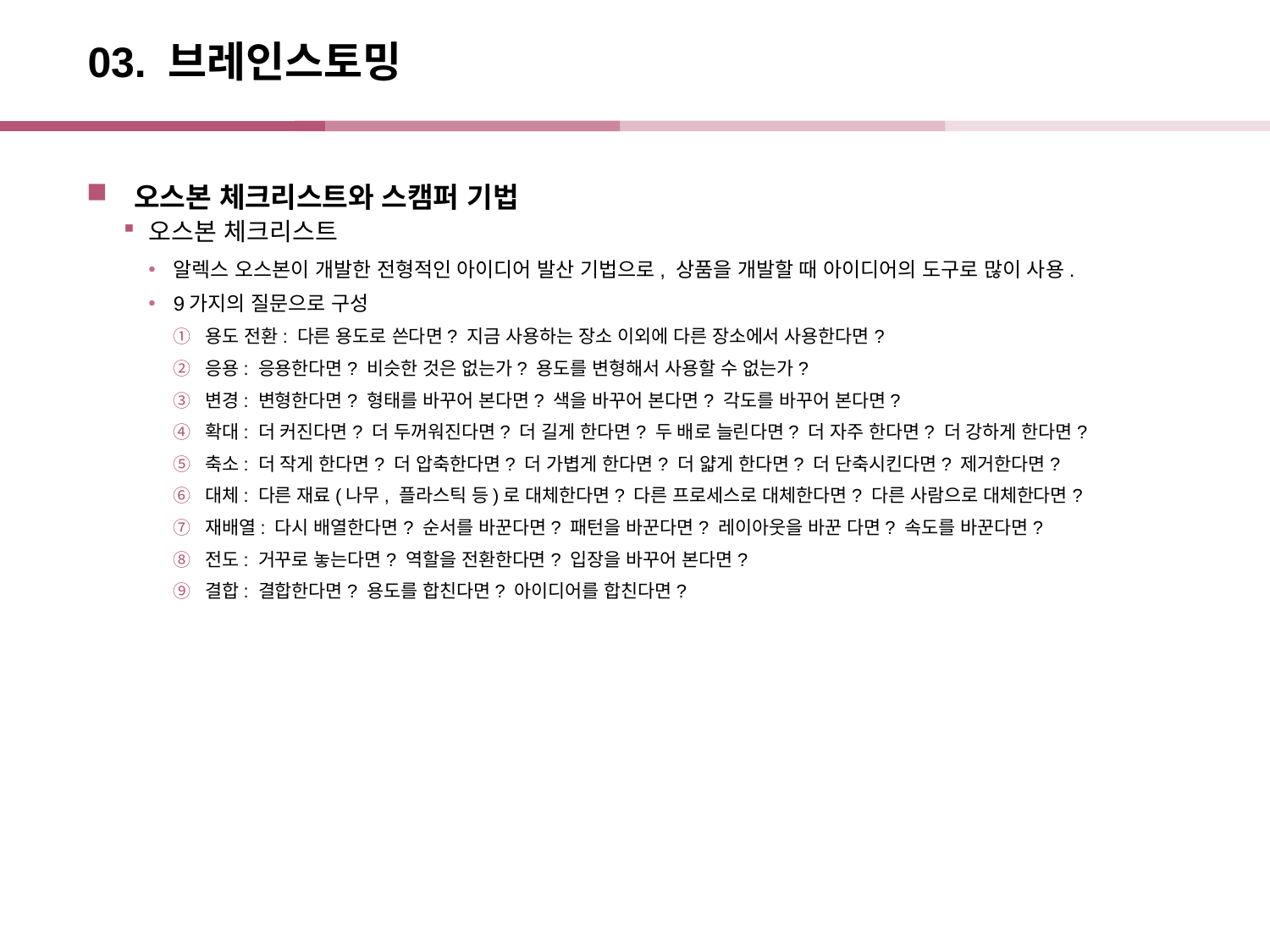

# 03. 브레인스토밍
오스본 체크리스트와 스캠퍼 기법
오스본 체크리스트
알렉스 오스본이 개발한 전형적인 아이디어 발산 기법으로, 상품을 개발할 때 아이디어의 도구로 많이 사용.
9가지의 질문으로 구성
용도 전환: 다른 용도로 쓴다면? 지금 사용하는 장소 이외에 다른 장소에서 사용한다면?
응용: 응용한다면? 비슷한 것은 없는가? 용도를 변형해서 사용할 수 없는가?
변경: 변형한다면? 형태를 바꾸어 본다면? 색을 바꾸어 본다면? 각도를 바꾸어 본다면?
확대: 더 커진다면? 더 두꺼워진다면? 더 길게 한다면? 두 배로 늘린다면? 더 자주 한다면? 더 강하게 한다면?
축소: 더 작게 한다면? 더 압축한다면? 더 가볍게 한다면? 더 얇게 한다면? 더 단축시킨다면? 제거한다면?
대체: 다른 재료(나무, 플라스틱 등)로 대체한다면? 다른 프로세스로 대체한다면? 다른 사람으로 대체한다면?
재배열: 다시 배열한다면? 순서를 바꾼다면? 패턴을 바꾼다면? 레이아웃을 바꾼 다면? 속도를 바꾼다면?
전도: 거꾸로 놓는다면? 역할을 전환한다면? 입장을 바꾸어 본다면?
결합: 결합한다면? 용도를 합친다면? 아이디어를 합친다면?